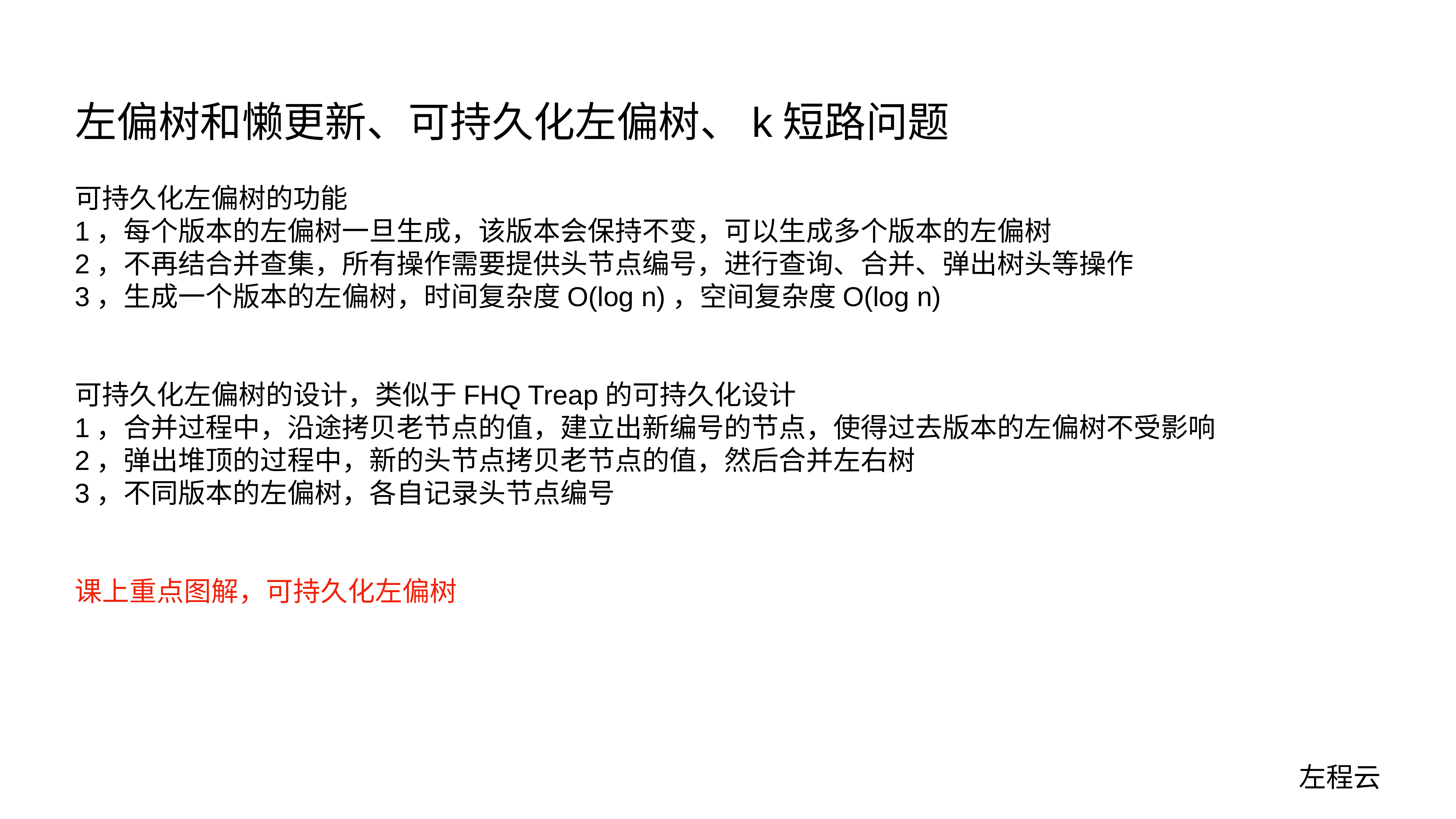

# 左偏树和懒更新、可持久化左偏树、k短路问题
可持久化左偏树的功能
1，每个版本的左偏树一旦生成，该版本会保持不变，可以生成多个版本的左偏树
2，不再结合并查集，所有操作需要提供头节点编号，进行查询、合并、弹出树头等操作
3，生成一个版本的左偏树，时间复杂度O(log n)，空间复杂度O(log n)

可持久化左偏树的设计，类似于FHQ Treap的可持久化设计
1，合并过程中，沿途拷贝老节点的值，建立出新编号的节点，使得过去版本的左偏树不受影响
2，弹出堆顶的过程中，新的头节点拷贝老节点的值，然后合并左右树
3，不同版本的左偏树，各自记录头节点编号

课上重点图解，可持久化左偏树
左程云